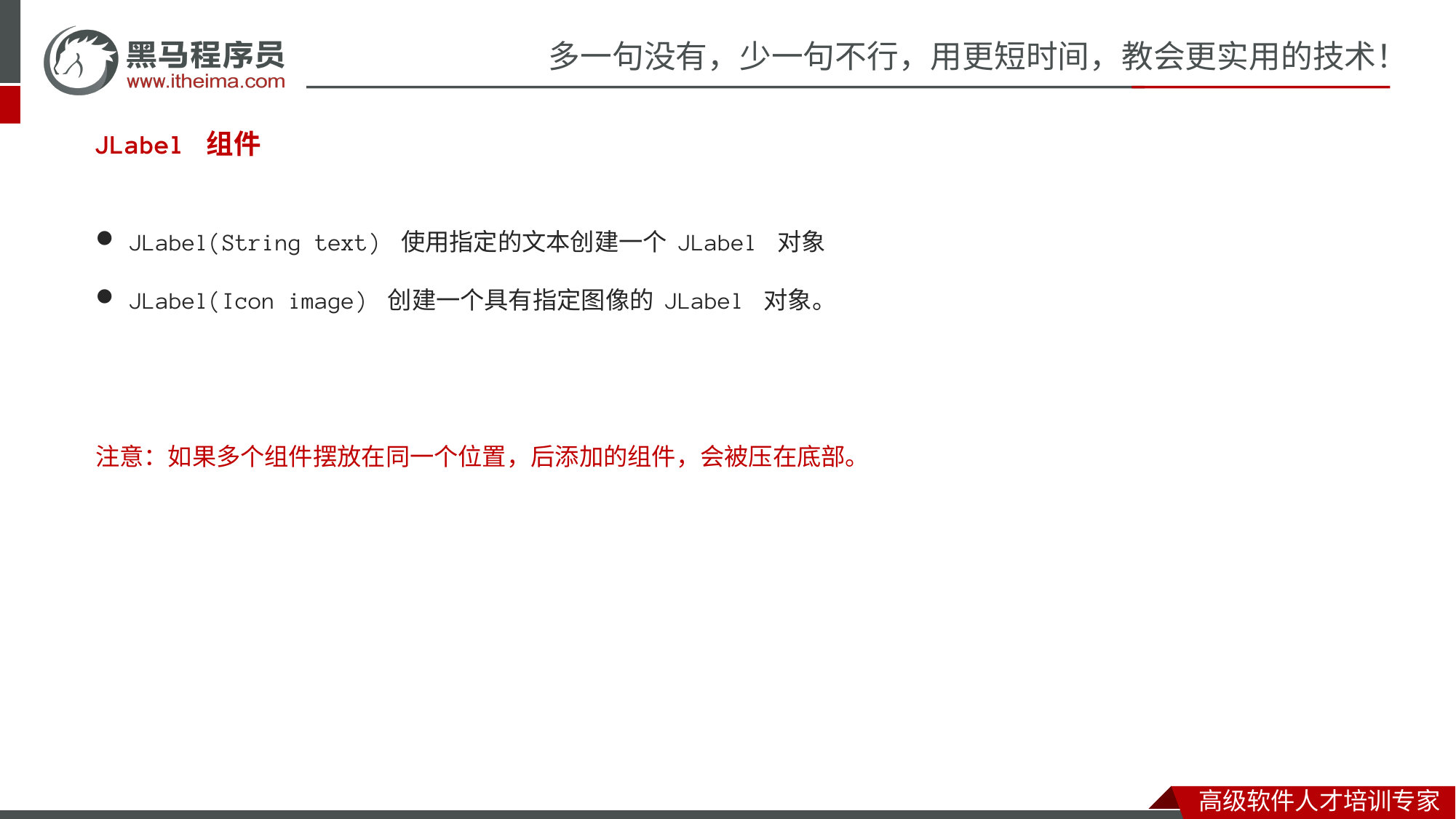

#

JLabel 组件
JLabel​(String text) 使用指定的文本创建一个 JLabel 对象
JLabel​(Icon image) 创建一个具有指定图像的 JLabel 对象。
注意：如果多个组件摆放在同一个位置，后添加的组件，会被压在底部。